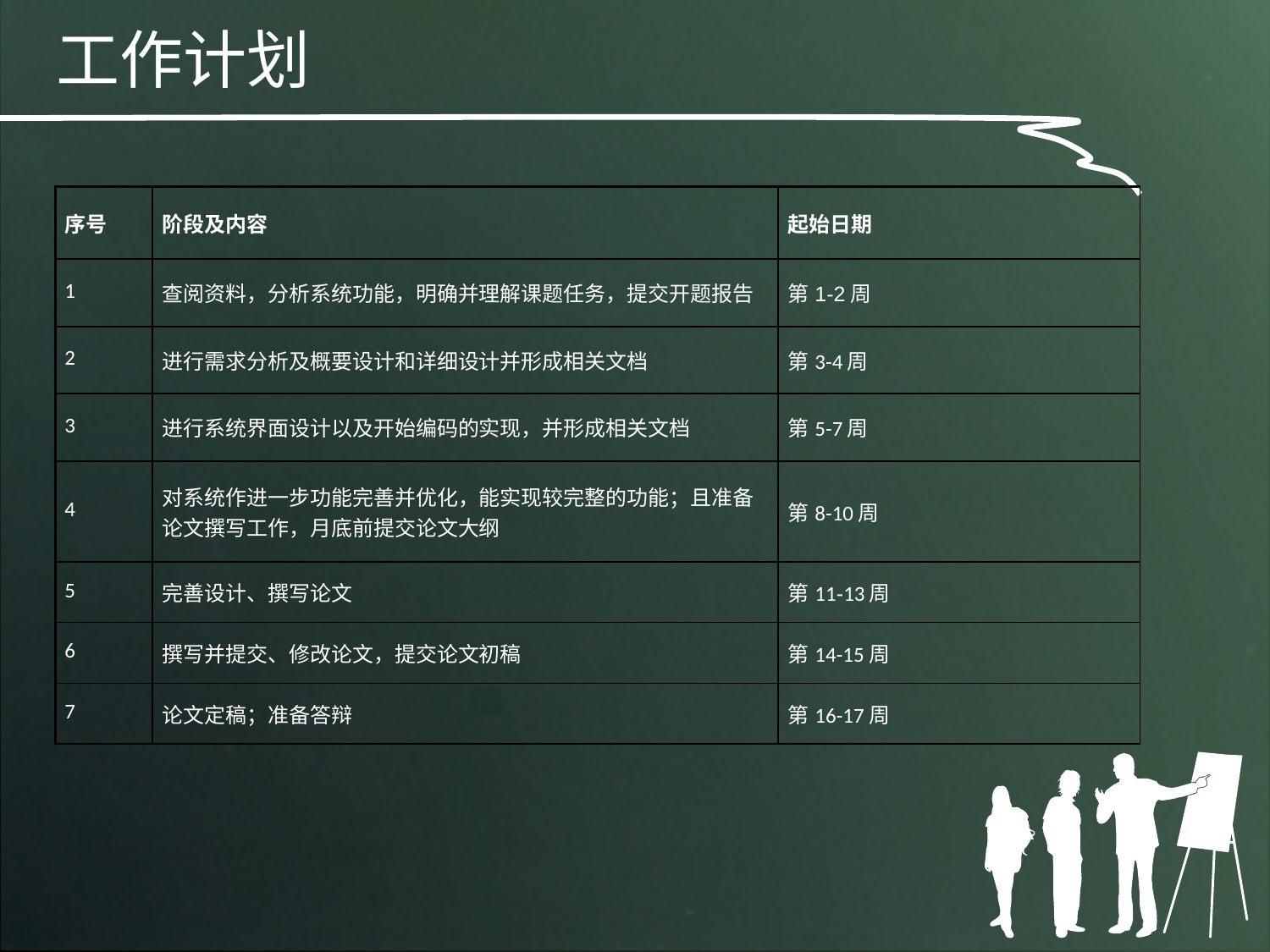

# 工作计划

| 序号 | 阶段及内容 | 起始日期 |
| --- | --- | --- |
| 1 | 查阅资料，分析系统功能，明确并理解课题任务，提交开题报告 | 第1-2周 |
| 2 | 进行需求分析及概要设计和详细设计并形成相关文档 | 第3-4周 |
| 3 | 进行系统界面设计以及开始编码的实现，并形成相关文档 | 第5-7周 |
| 4 | 对系统作进一步功能完善并优化，能实现较完整的功能；且准备论文撰写工作，月底前提交论文大纲 | 第8-10周 |
| 5 | 完善设计、撰写论文 | 第11-13周 |
| 6 | 撰写并提交、修改论文，提交论文初稿 | 第14-15周 |
| 7 | 论文定稿；准备答辩 | 第16-17周 |